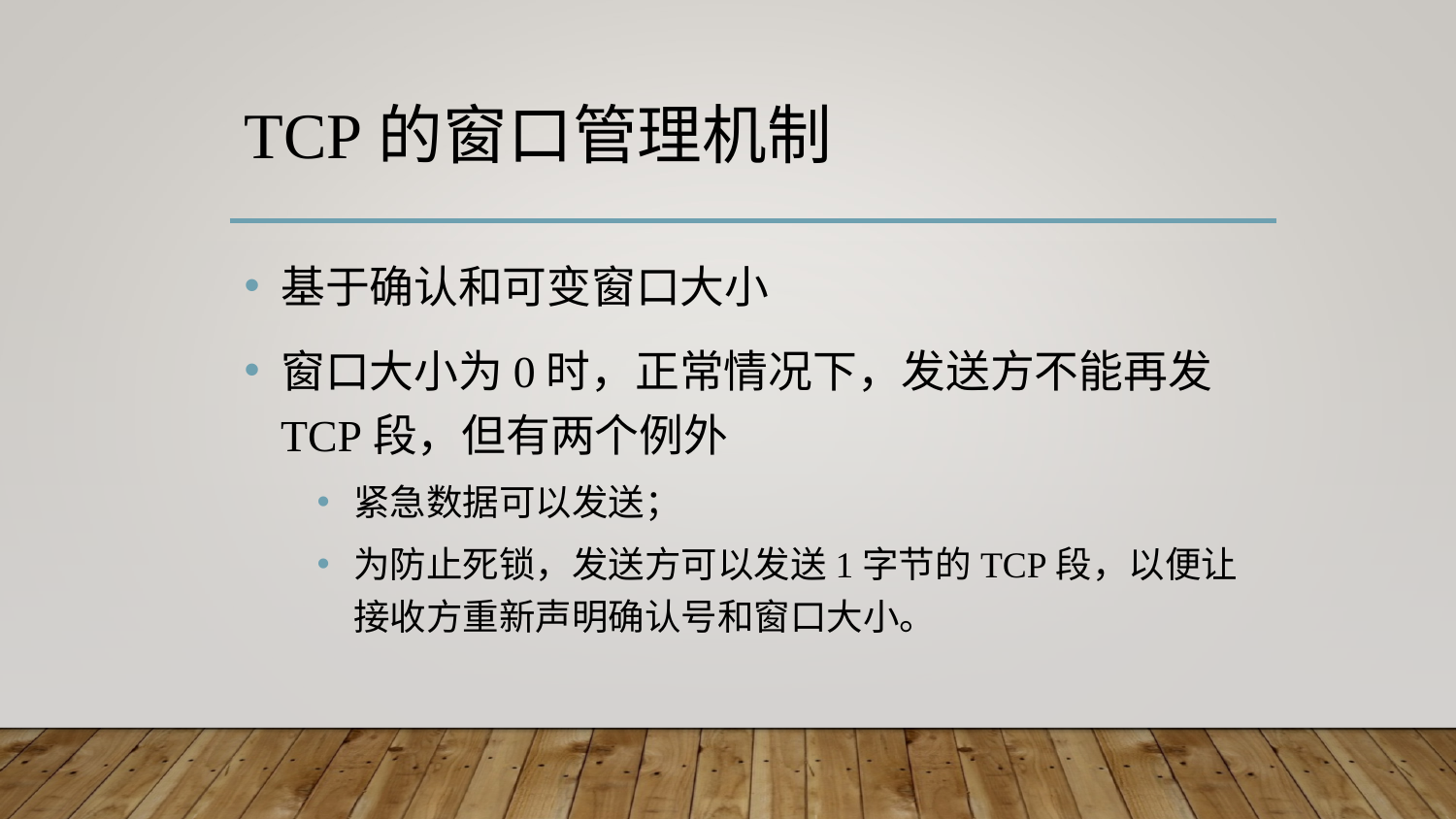

# TCP的窗口管理机制
基于确认和可变窗口大小
窗口大小为0时，正常情况下，发送方不能再发TCP段，但有两个例外
紧急数据可以发送；
为防止死锁，发送方可以发送1字节的TCP段，以便让接收方重新声明确认号和窗口大小。